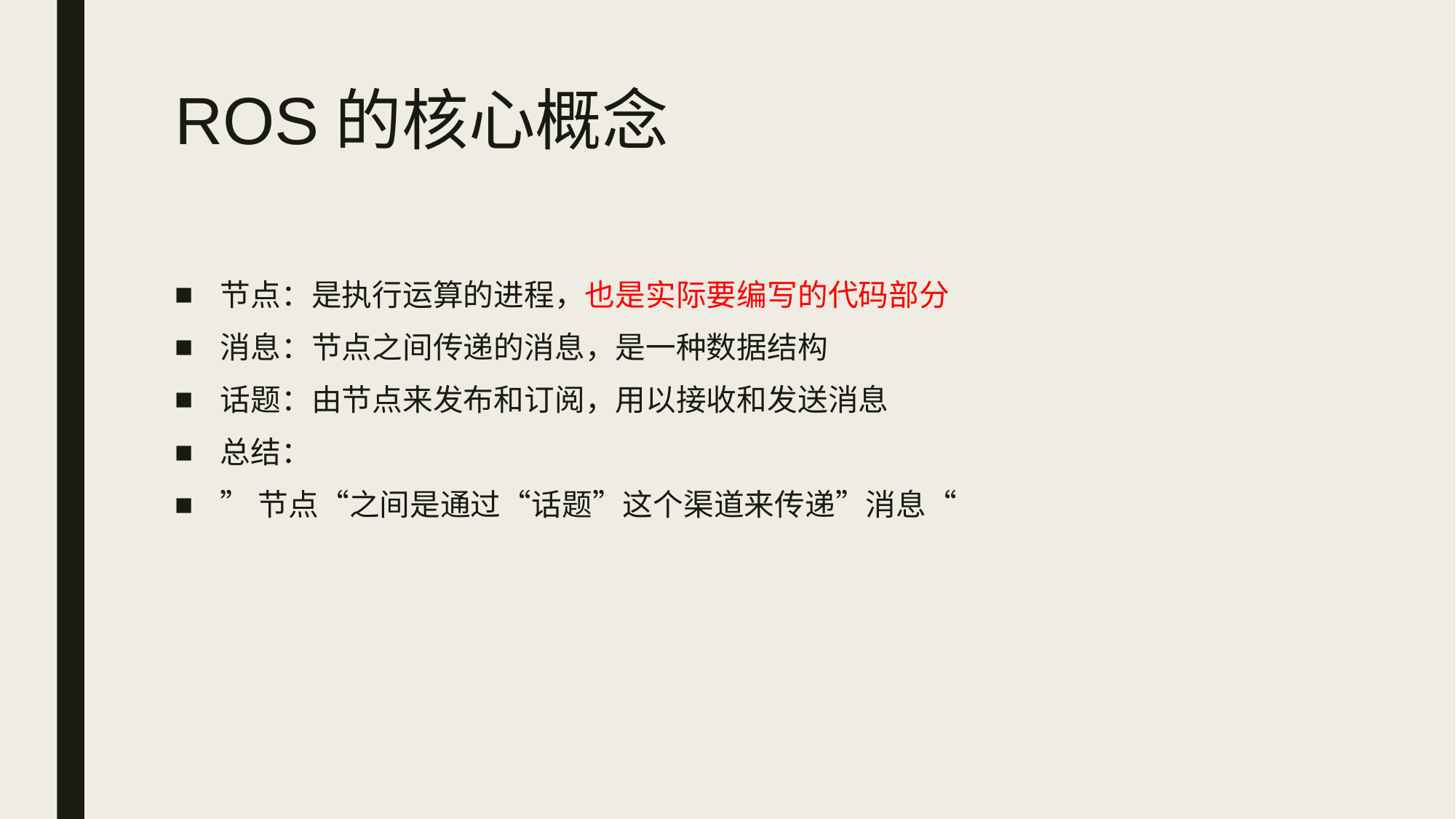

# ROS的核心概念
节点：是执行运算的进程，也是实际要编写的代码部分
消息：节点之间传递的消息，是一种数据结构
话题：由节点来发布和订阅，用以接收和发送消息
总结：
”节点“之间是通过“话题”这个渠道来传递”消息“